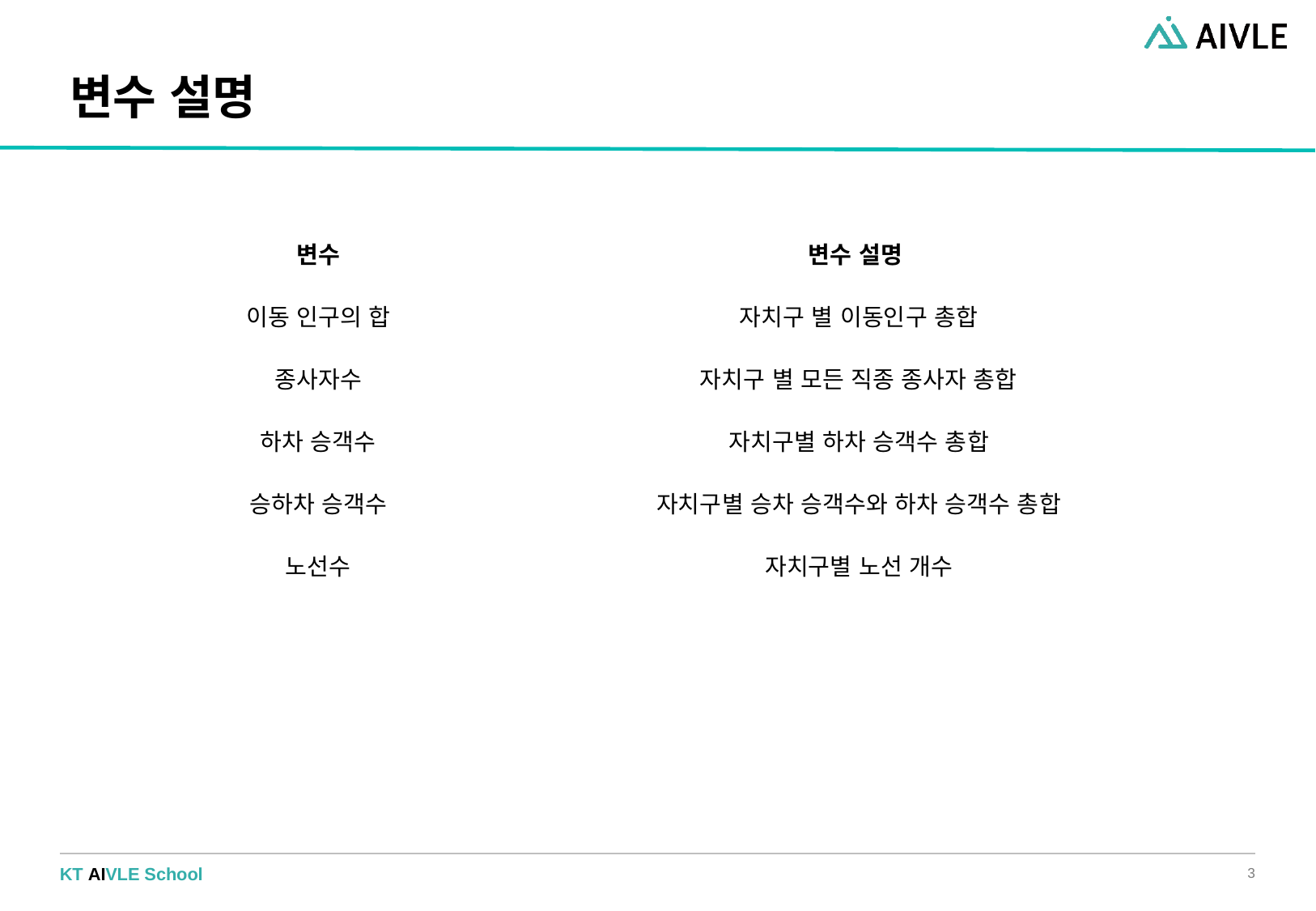

# 변수 설명
| 변수 | 변수 설명 |
| --- | --- |
| 이동 인구의 합 | 자치구 별 이동인구 총합 |
| 종사자수 | 자치구 별 모든 직종 종사자 총합 |
| 하차 승객수 | 자치구별 하차 승객수 총합 |
| 승하차 승객수 | 자치구별 승차 승객수와 하차 승객수 총합 |
| 노선수 | 자치구별 노선 개수 |